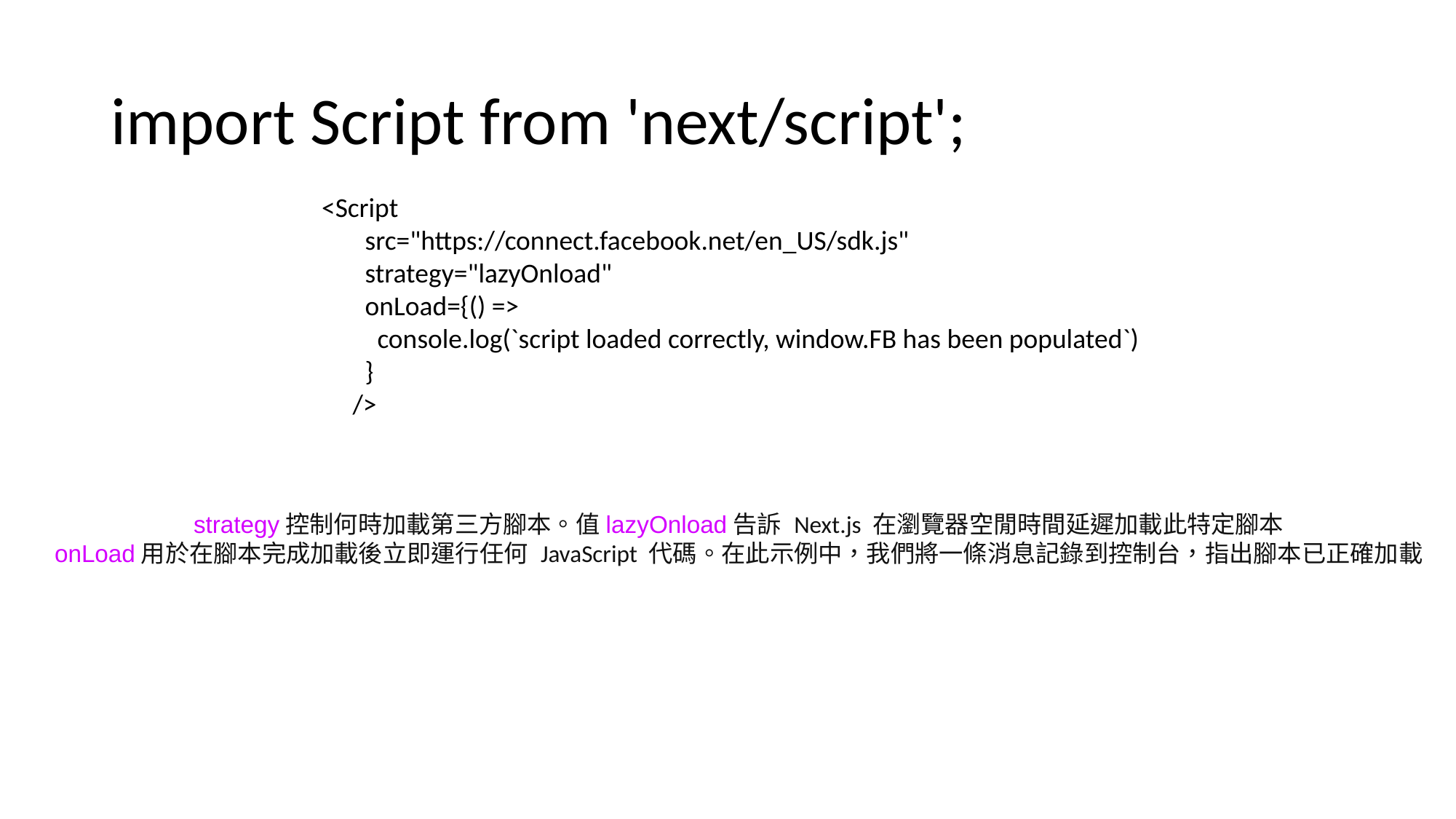

# import Script from 'next/script';
 <Script
        src="https://connect.facebook.net/en_US/sdk.js"
        strategy="lazyOnload"
        onLoad={() =>
          console.log(`script loaded correctly, window.FB has been populated`)
        }
      />
strategy控制何時加載第三方腳本。值lazyOnload告訴 Next.js 在瀏覽器空閒時間延遲加載此特定腳本
onLoad用於在腳本完成加載後立即運行任何 JavaScript 代碼。在此示例中，我們將一條消息記錄到控制台，指出腳本已正確加載